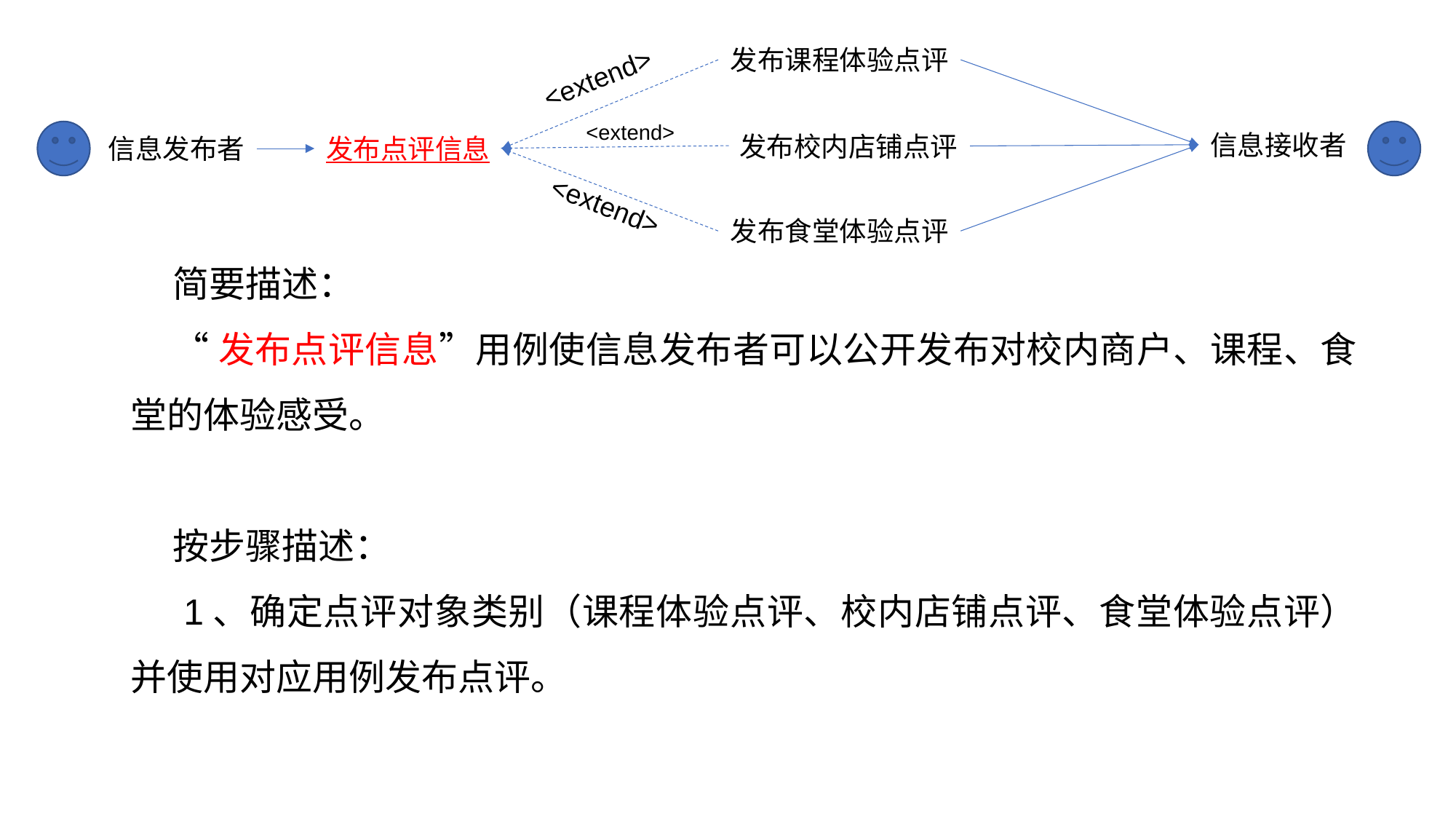

发布课程体验点评
<extend>
<extend>
信息接收者
发布校内店铺点评
信息发布者
发布点评信息
<extend>
发布食堂体验点评

简要描述：
“发布点评信息”用例使信息发布者可以公开发布对校内商户、课程、食堂的体验感受。

按步骤描述：
 1、确定点评对象类别（课程体验点评、校内店铺点评、食堂体验点评）并使用对应用例发布点评。